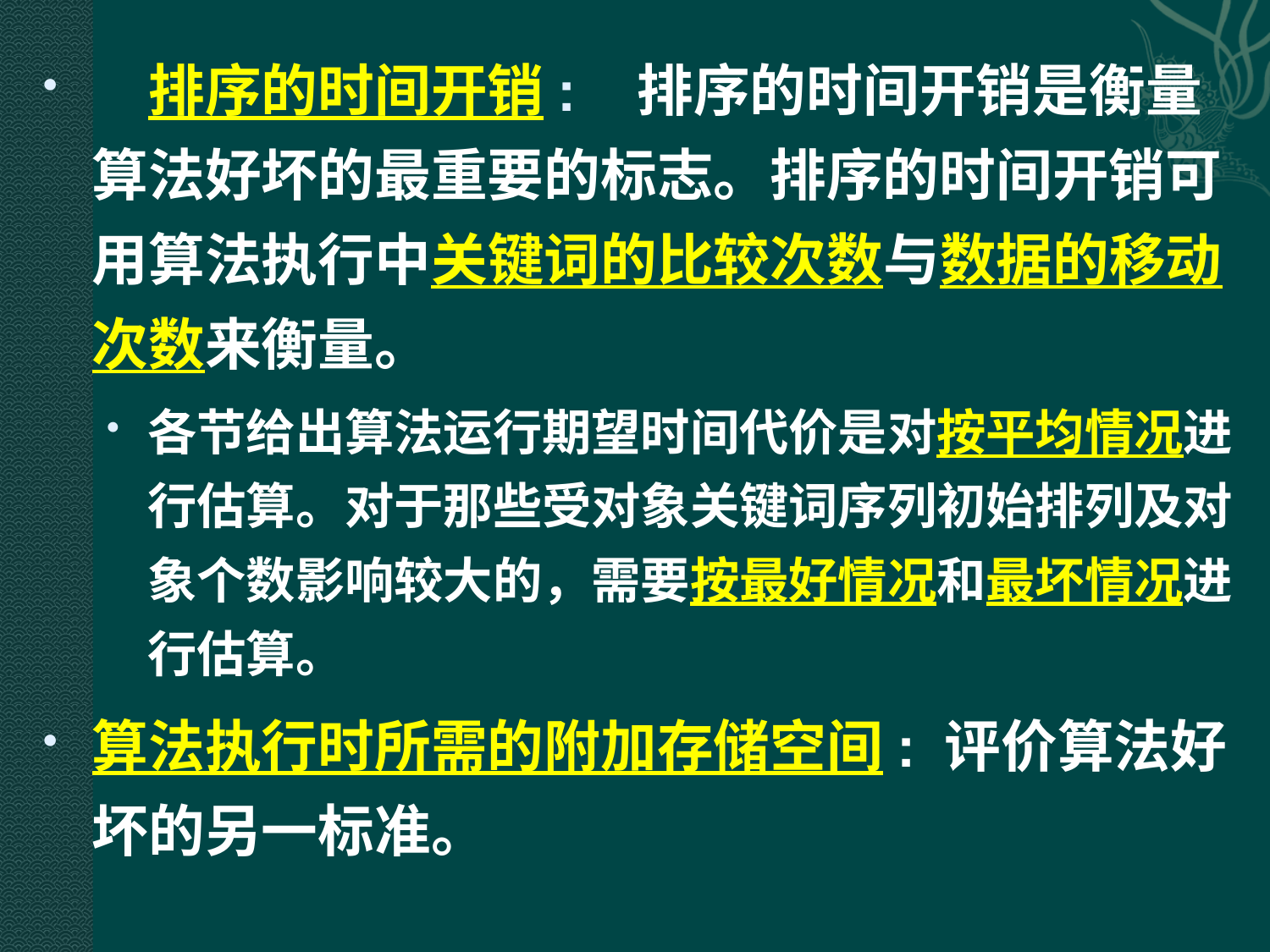

排序的时间开销:   排序的时间开销是衡量算法好坏的最重要的标志。排序的时间开销可用算法执行中关键词的比较次数与数据的移动次数来衡量。
各节给出算法运行期望时间代价是对按平均情况进行估算。对于那些受对象关键词序列初始排列及对象个数影响较大的，需要按最好情况和最坏情况进行估算。
算法执行时所需的附加存储空间: 评价算法好坏的另一标准。